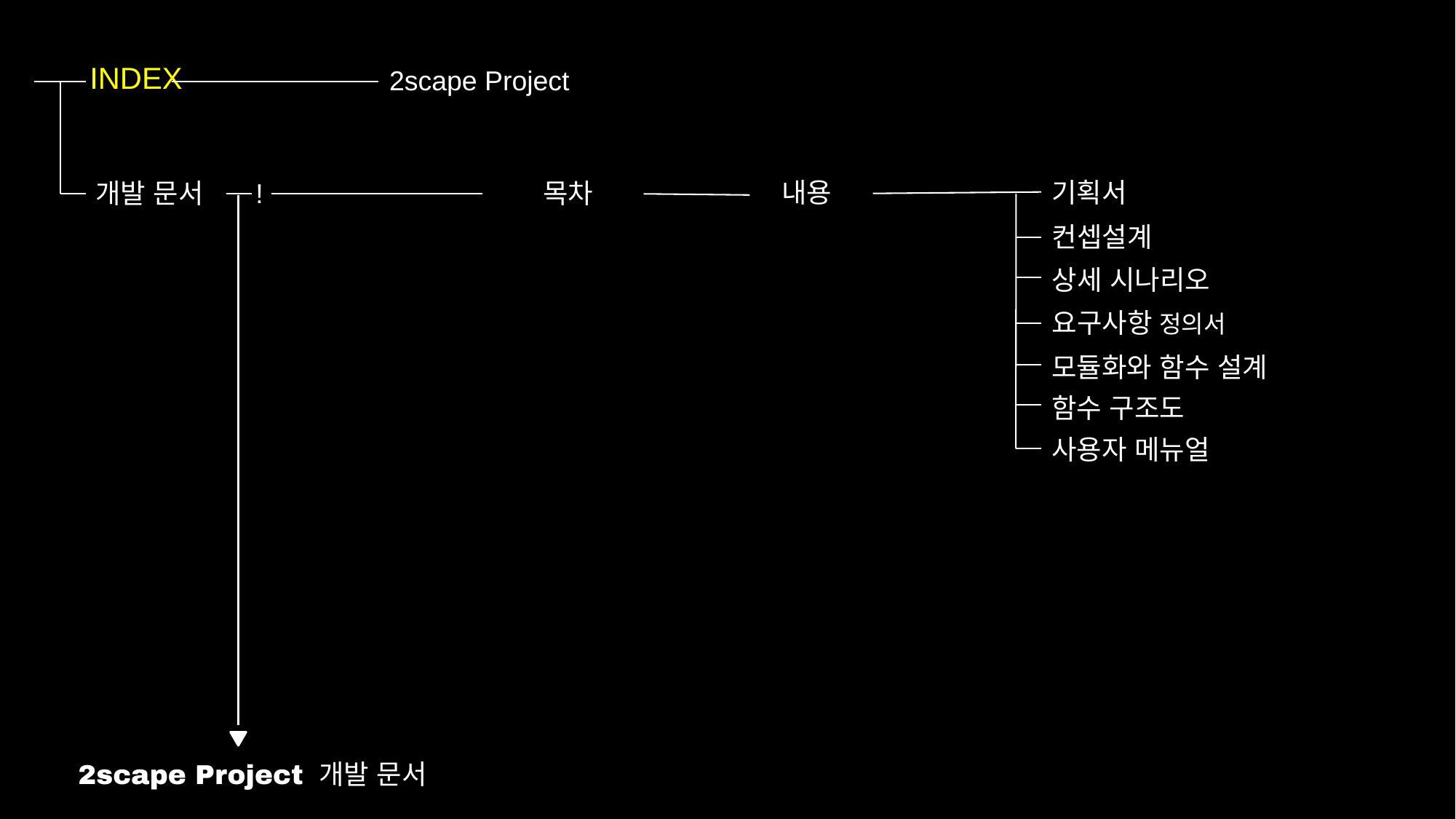

2scape Project
내용
기획서
개발 문서
!
목차
컨셉설계
상세 시나리오
요구사항 정의서
모듈화와 함수 설계
함수 구조도
사용자 메뉴얼

2scape Project 개발 문서